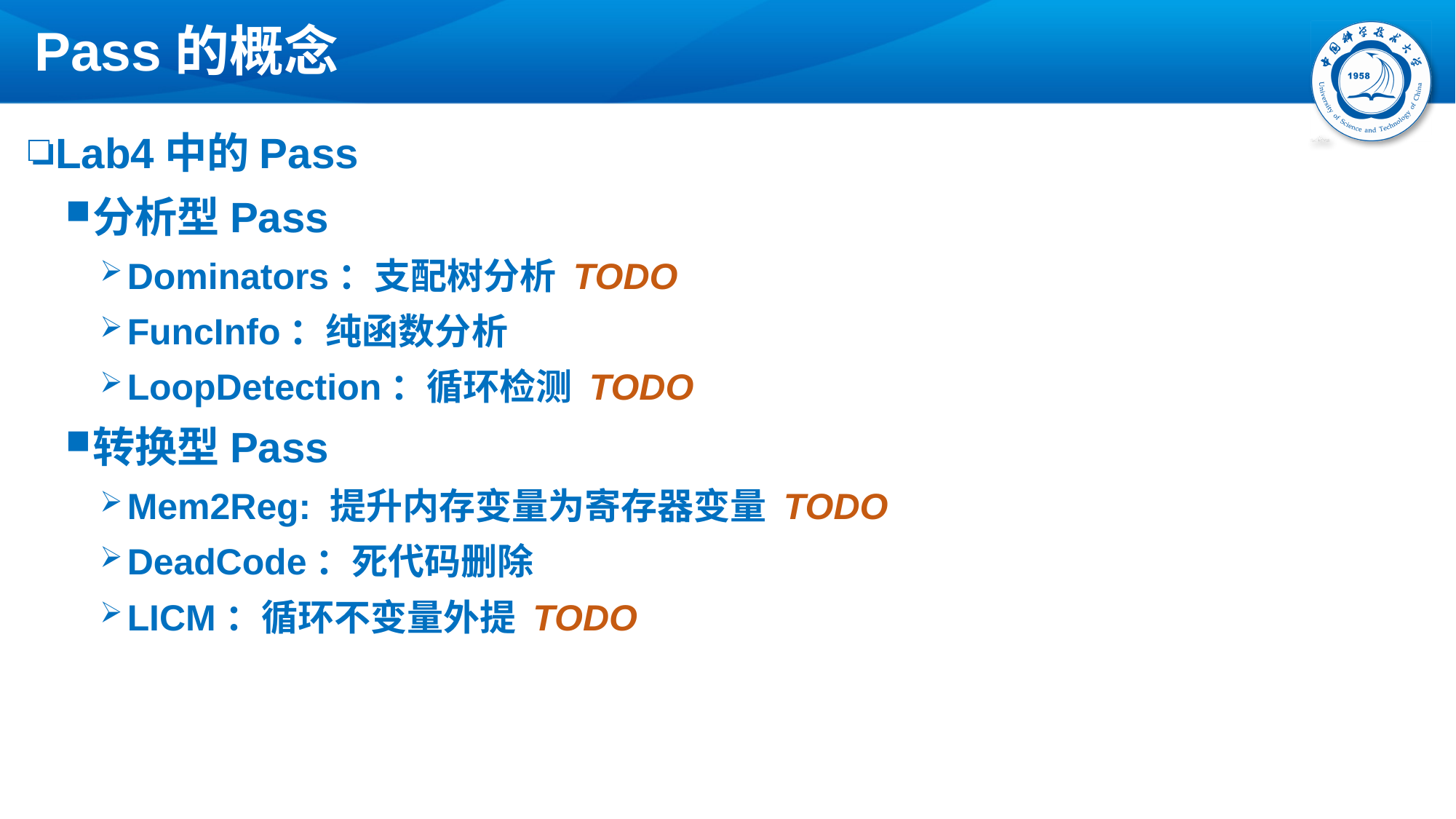

# Pass的概念
Lab4中的Pass
分析型Pass
Dominators：支配树分析 TODO
FuncInfo：纯函数分析
LoopDetection：循环检测 TODO
转换型Pass
Mem2Reg: 提升内存变量为寄存器变量 TODO
DeadCode：死代码删除
LICM：循环不变量外提 TODO

5